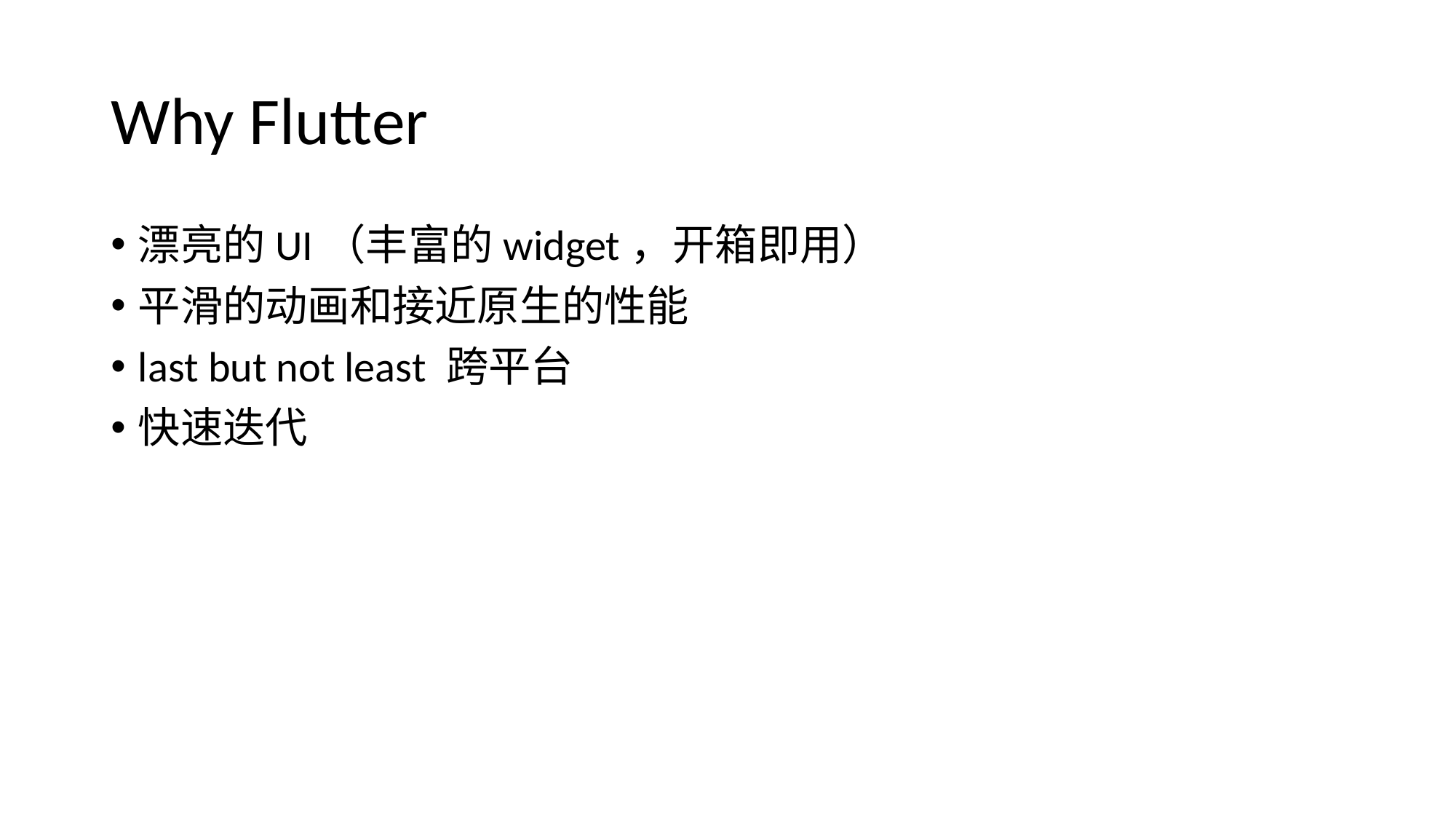

# Why Flutter
漂亮的UI（丰富的widget，开箱即用）
平滑的动画和接近原生的性能
last but not least 跨平台
快速迭代